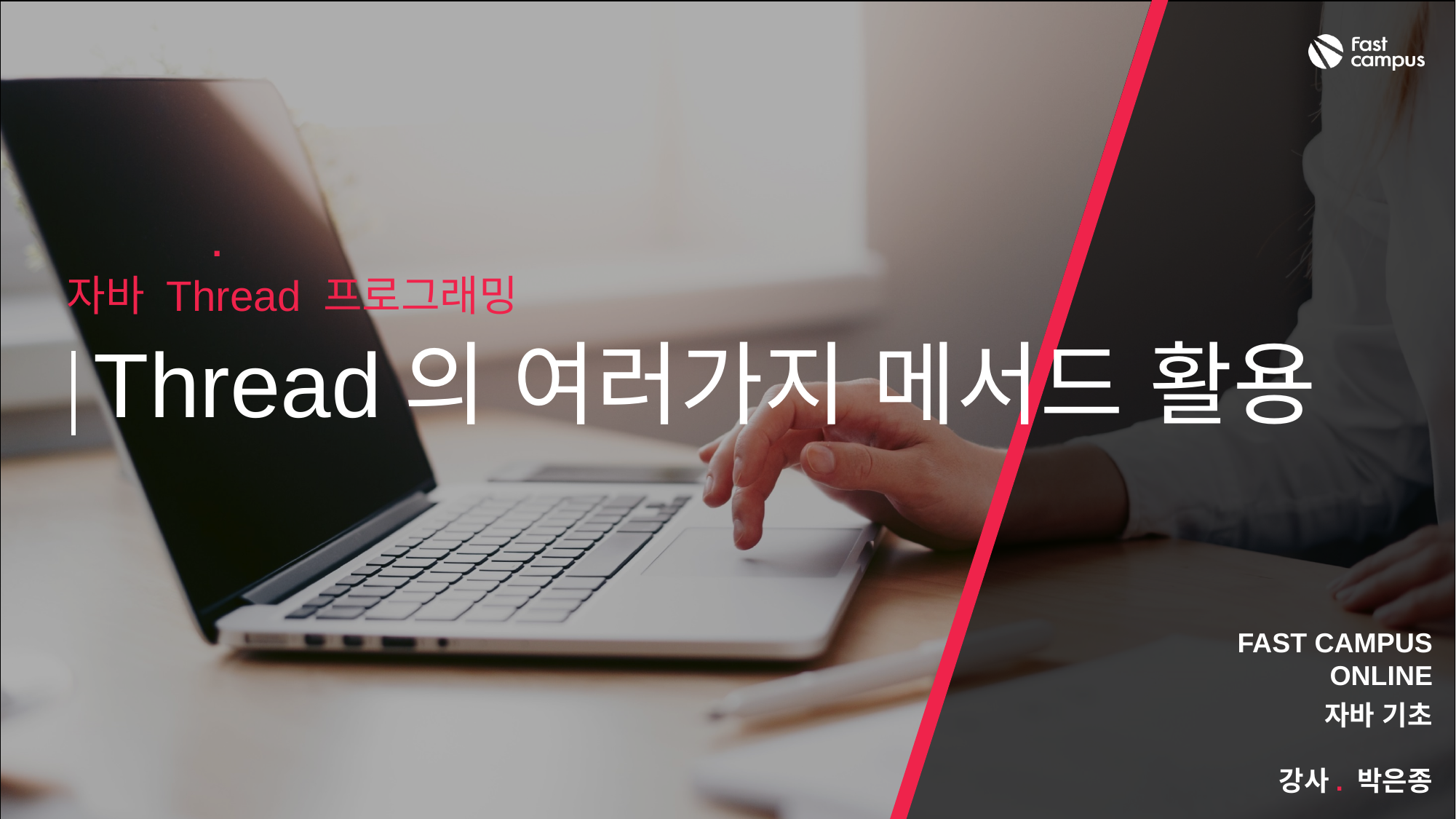

15
자바 Thread 프로그래밍

Thread의 여러가지 메서드 활용